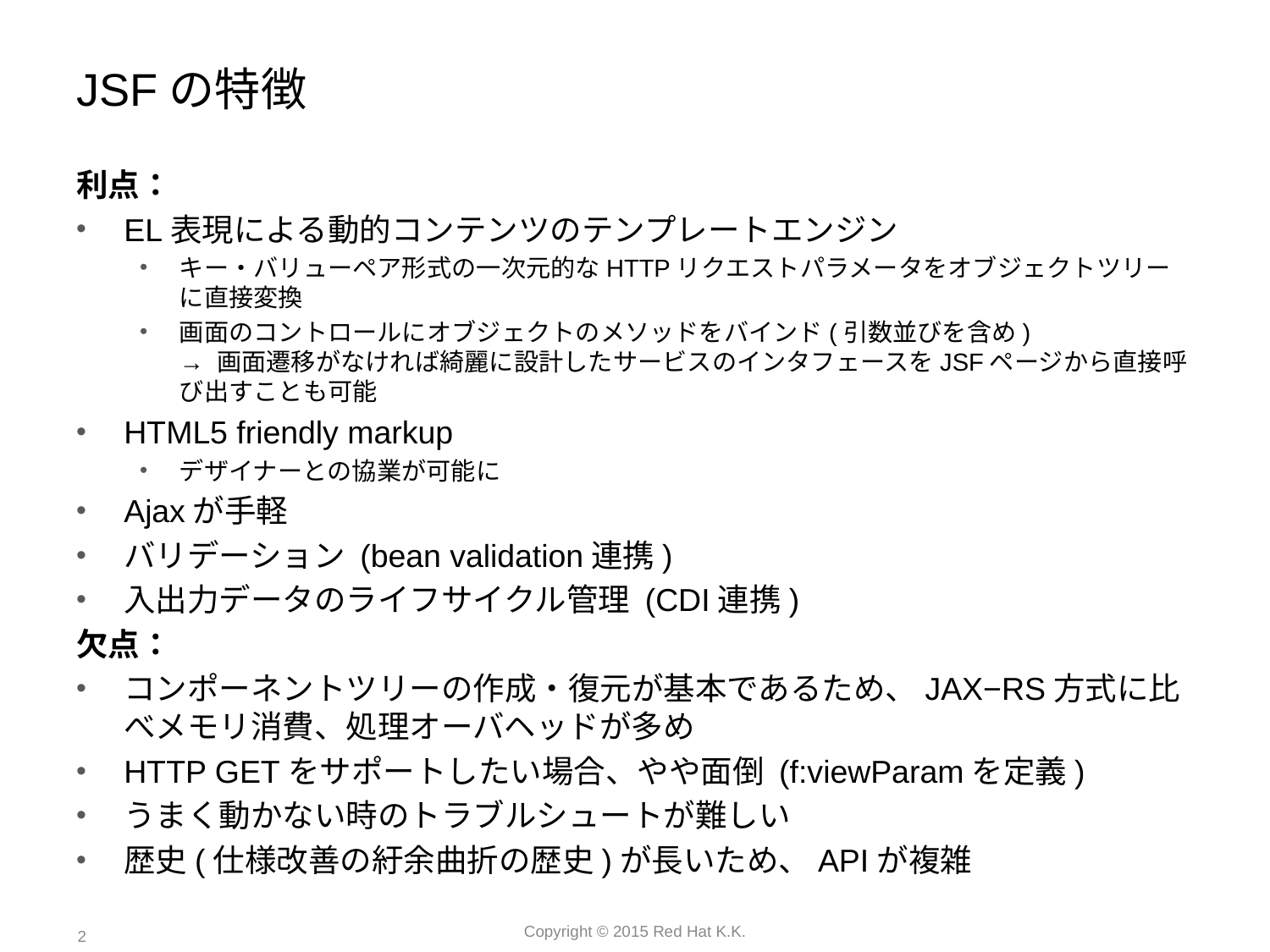

# JSFの特徴
利点：
EL表現による動的コンテンツのテンプレートエンジン
キー・バリューペア形式の一次元的なHTTPリクエストパラメータをオブジェクトツリーに直接変換
画面のコントロールにオブジェクトのメソッドをバインド(引数並びを含め)
→ 画面遷移がなければ綺麗に設計したサービスのインタフェースをJSFページから直接呼び出すことも可能
HTML5 friendly markup
デザイナーとの協業が可能に
Ajaxが手軽
バリデーション (bean validation連携)
入出力データのライフサイクル管理 (CDI連携)
欠点：
コンポーネントツリーの作成・復元が基本であるため、JAX−RS方式に比べメモリ消費、処理オーバヘッドが多め
HTTP GETをサポートしたい場合、やや面倒 (f:viewParamを定義)
うまく動かない時のトラブルシュートが難しい
歴史(仕様改善の紆余曲折の歴史)が長いため、APIが複雑
2
Copyright © 2015 Red Hat K.K.